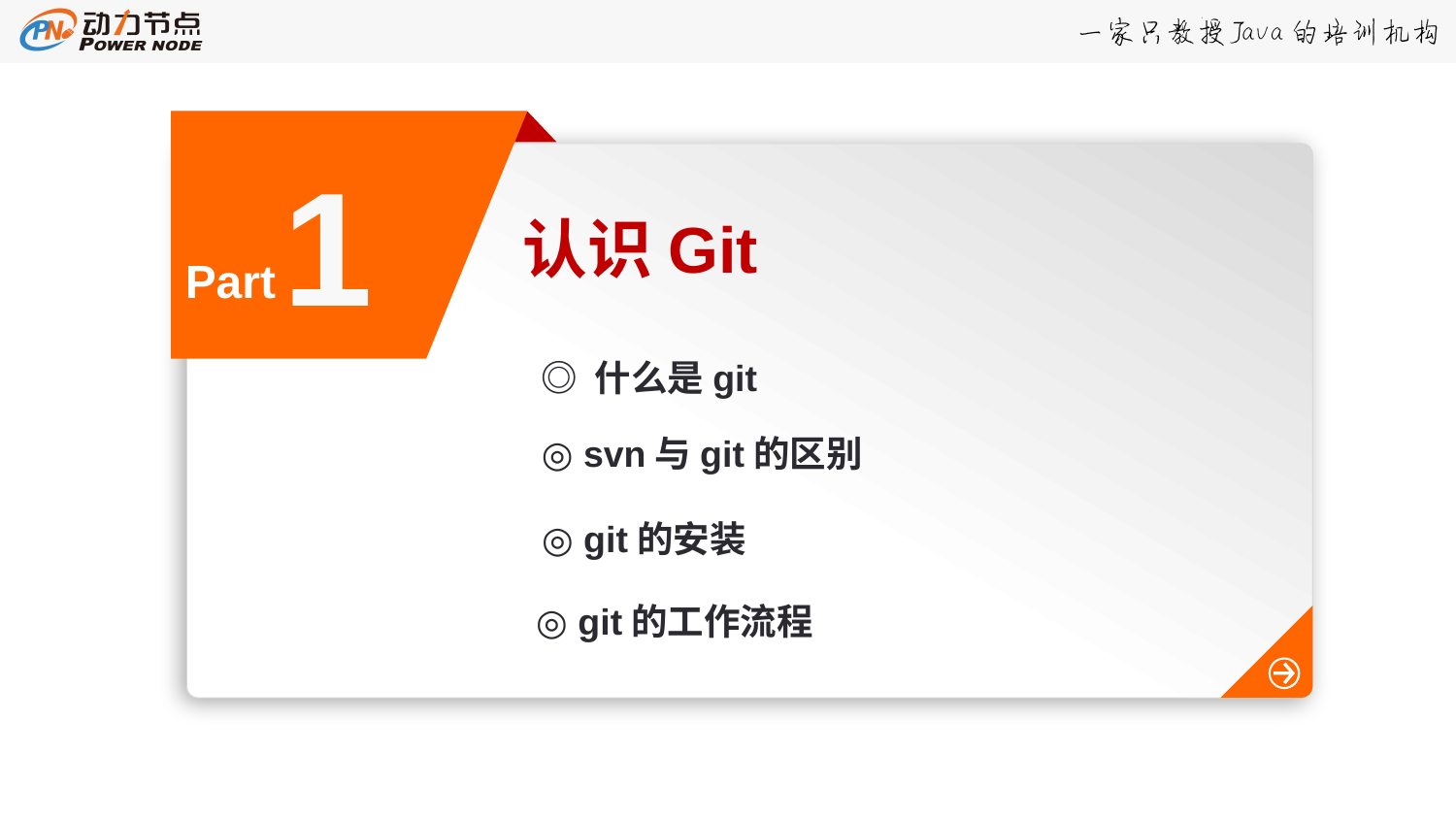

1

认识Git
Part
◎ 什么是git
◎ svn与git的区别
◎ git的安装
◎ git的工作流程